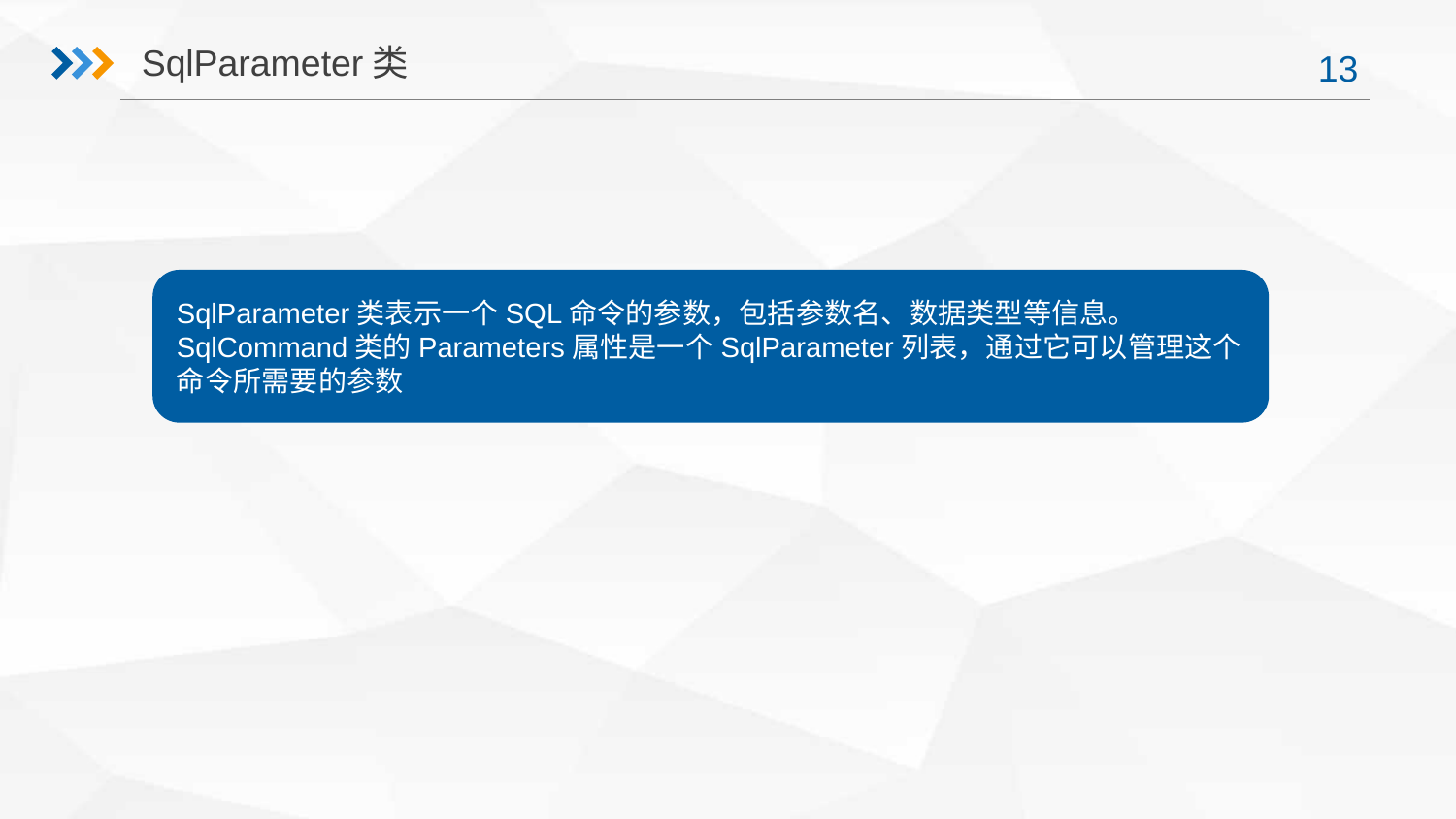

SqlParameter类
SqlParameter类表示一个SQL命令的参数，包括参数名、数据类型等信息。
SqlCommand类的Parameters属性是一个SqlParameter列表，通过它可以管理这个命令所需要的参数